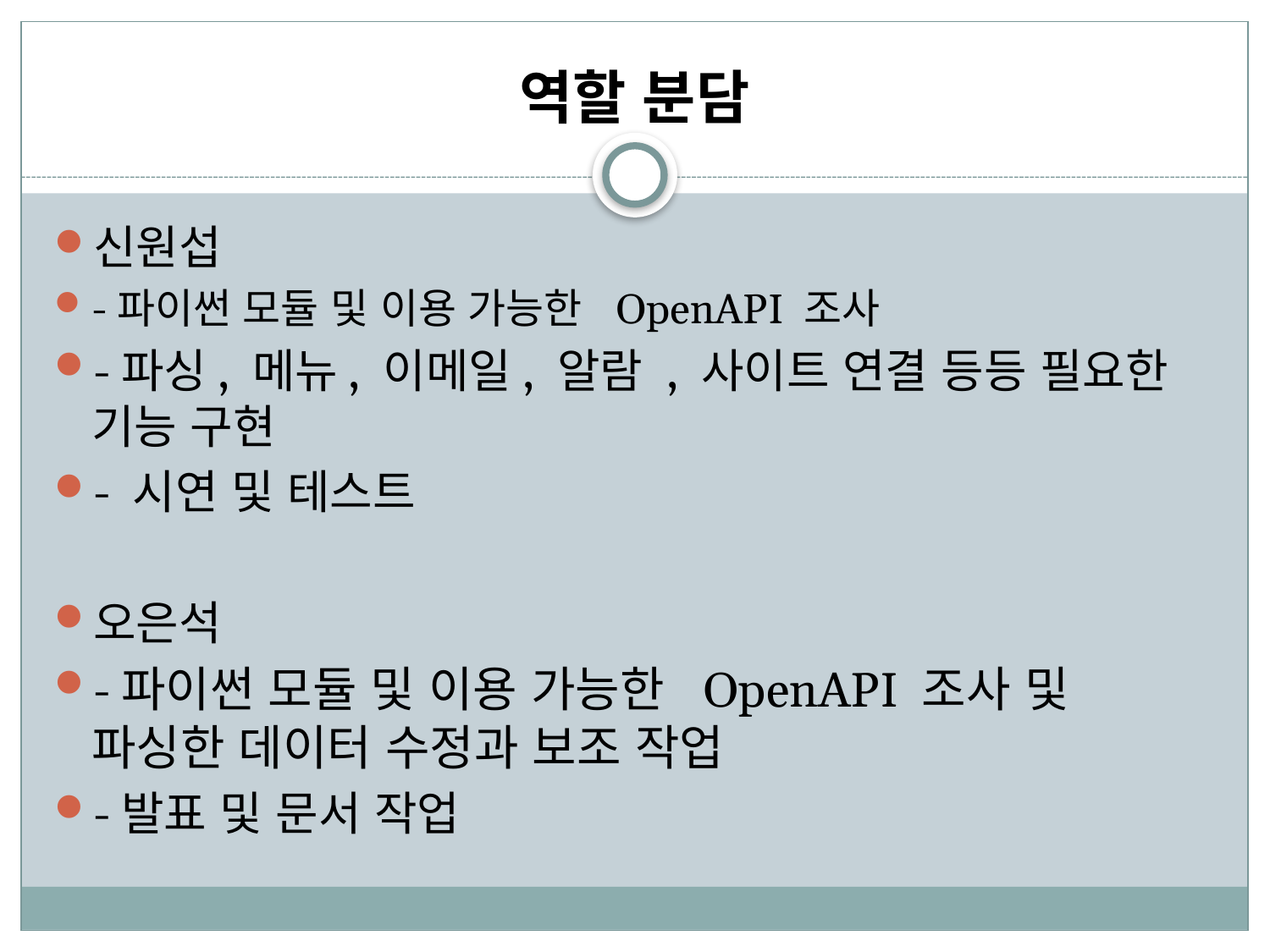

# 역할 분담
신원섭
-파이썬 모듈 및 이용 가능한  OpenAPI 조사
-파싱, 메뉴, 이메일, 알람 , 사이트 연결 등등 필요한 기능 구현
- 시연 및 테스트

오은석
-파이썬 모듈 및 이용 가능한  OpenAPI 조사 및 파싱한 데이터 수정과 보조 작업
-발표 및 문서 작업